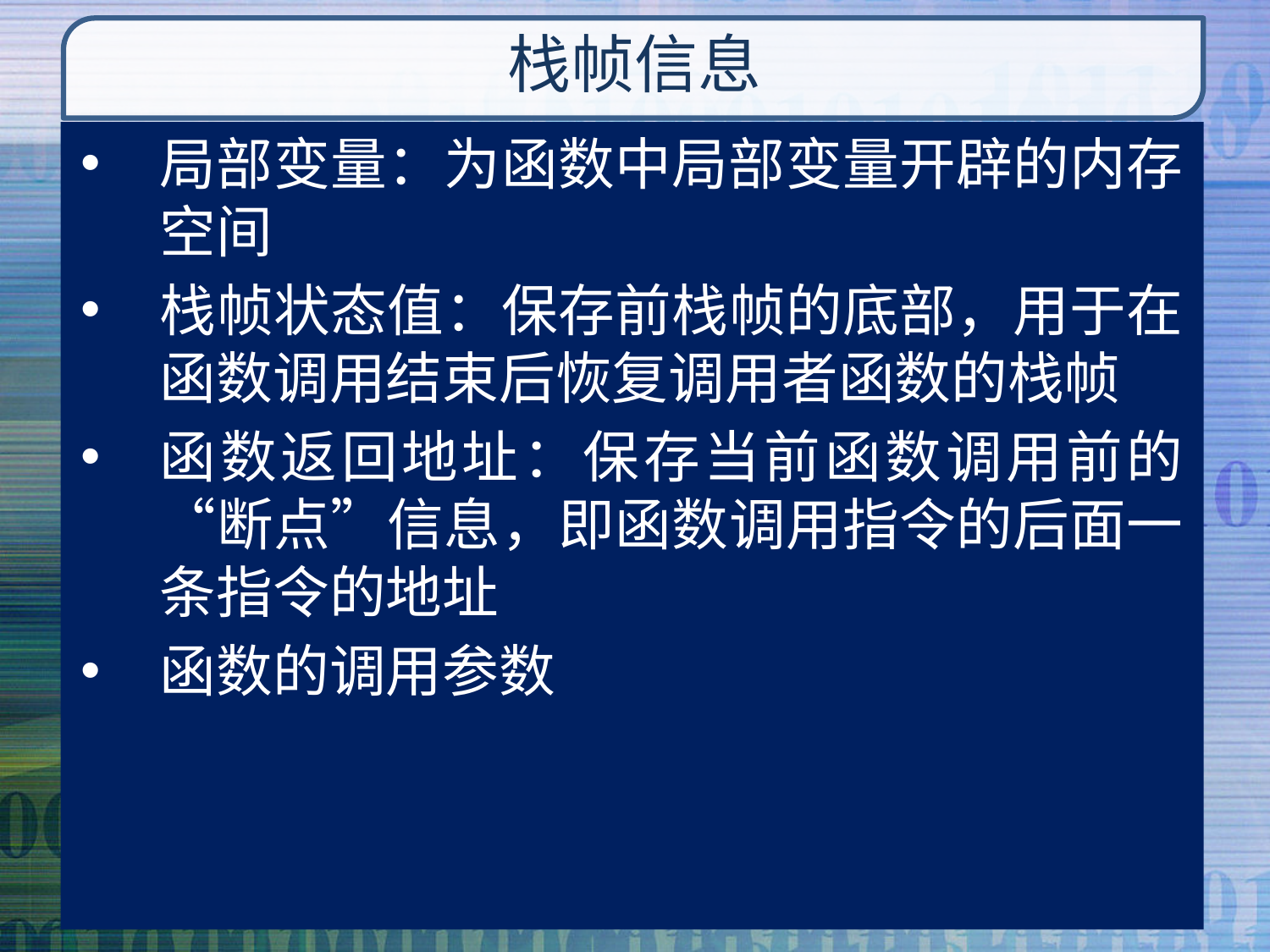

# 栈帧信息
局部变量：为函数中局部变量开辟的内存空间
栈帧状态值：保存前栈帧的底部，用于在函数调用结束后恢复调用者函数的栈帧
函数返回地址：保存当前函数调用前的“断点”信息，即函数调用指令的后面一条指令的地址
函数的调用参数